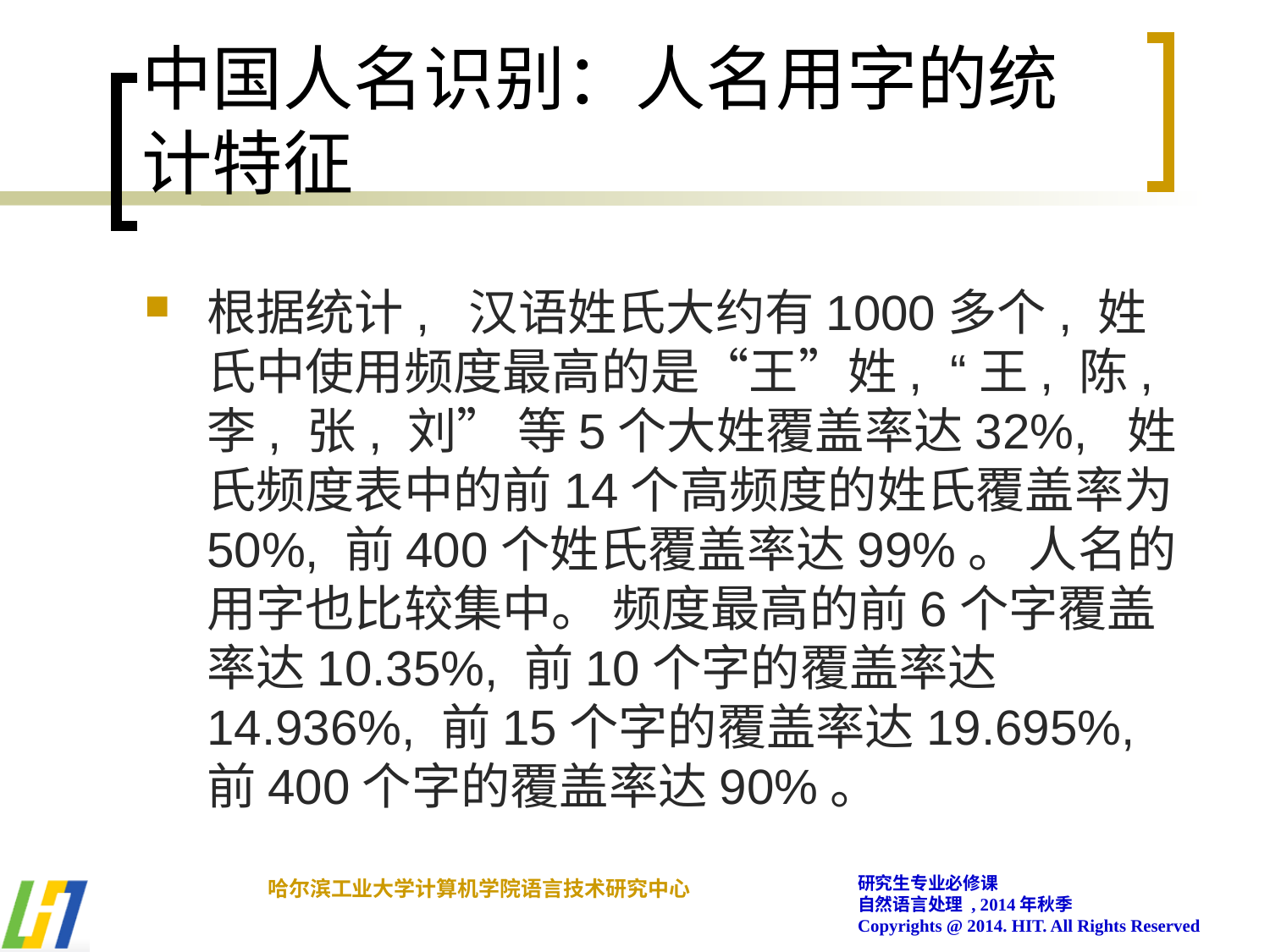

# 中国人名识别：人名用字的统计特征
根据统计,  汉语姓氏大约有1000多个, 姓氏中使用频度最高的是“王”姓,  “王, 陈, 李, 张, 刘” 等5个大姓覆盖率达32%,  姓氏频度表中的前14个高频度的姓氏覆盖率为50%, 前400个姓氏覆盖率达99%。 人名的用字也比较集中。 频度最高的前6个字覆盖率达10.35%, 前10个字的覆盖率达14.936%, 前15个字的覆盖率达19.695%, 前400个字的覆盖率达90%。

研究生专业必修课
自然语言处理 , 2014年秋季
Copyrights @ 2014. HIT. All Rights Reserved
哈尔滨工业大学计算机学院语言技术研究中心